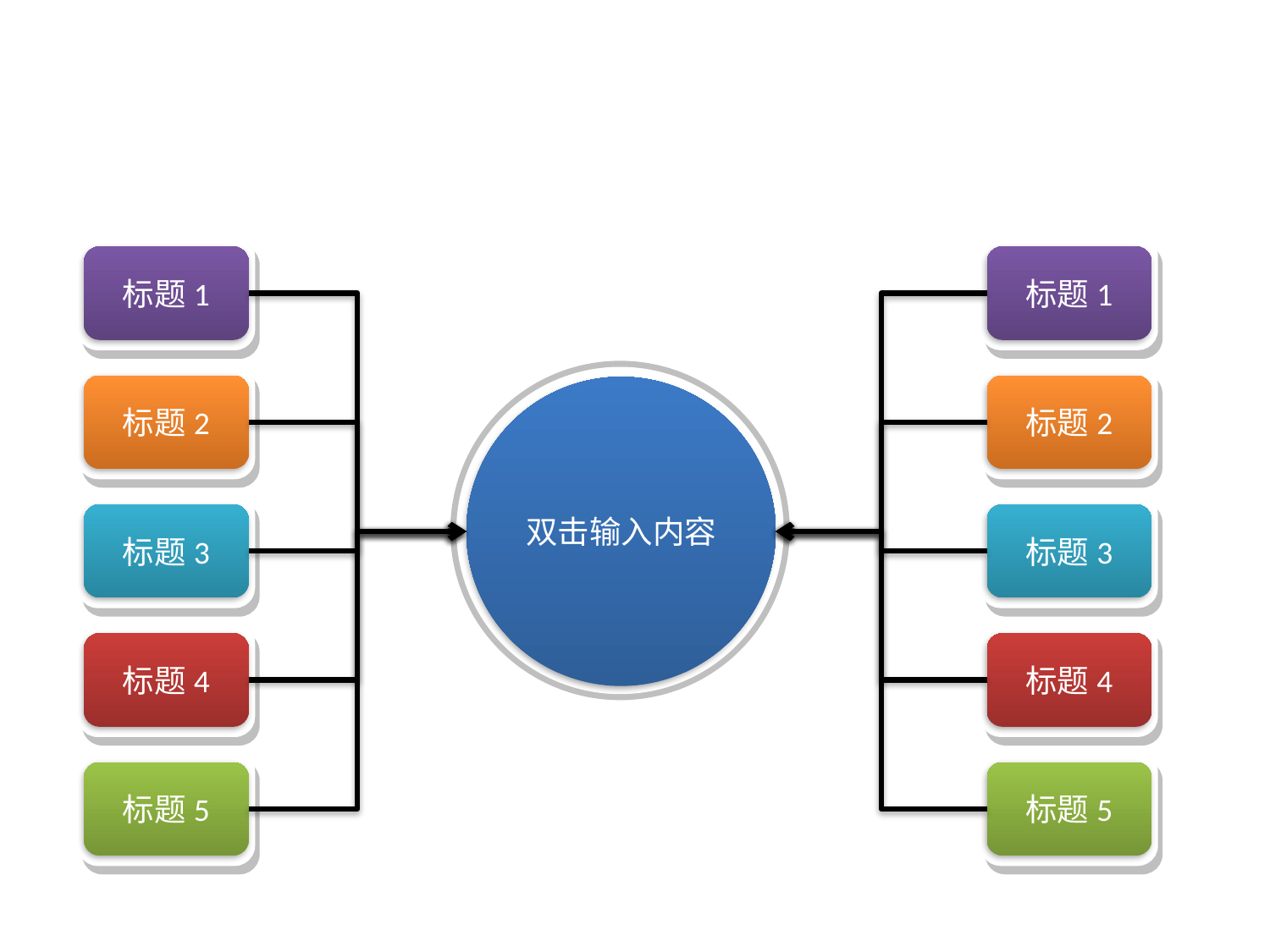

标题1

标题1
+
+
双击输入内容

标题2

标题2

标题3

标题3

标题4

标题4

标题5

标题5